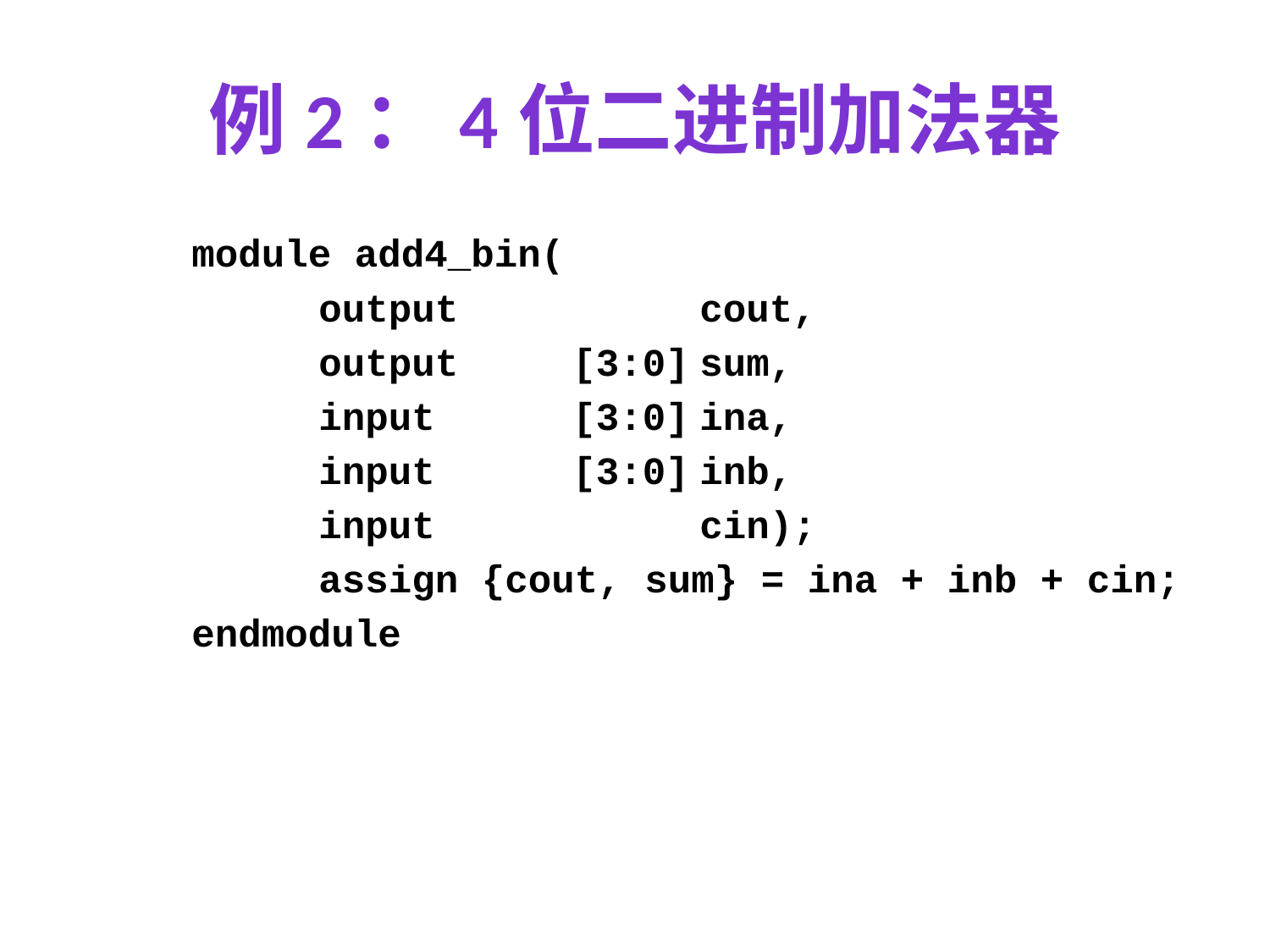

# 例2：4位二进制加法器
	module add4_bin(
    		output 		cout,
    		output	[3:0]	sum,
    		input 	[3:0]	ina,
    		input 	[3:0]	inb,
    		input 		cin);
    		assign {cout, sum} = ina + inb + cin;
	endmodule